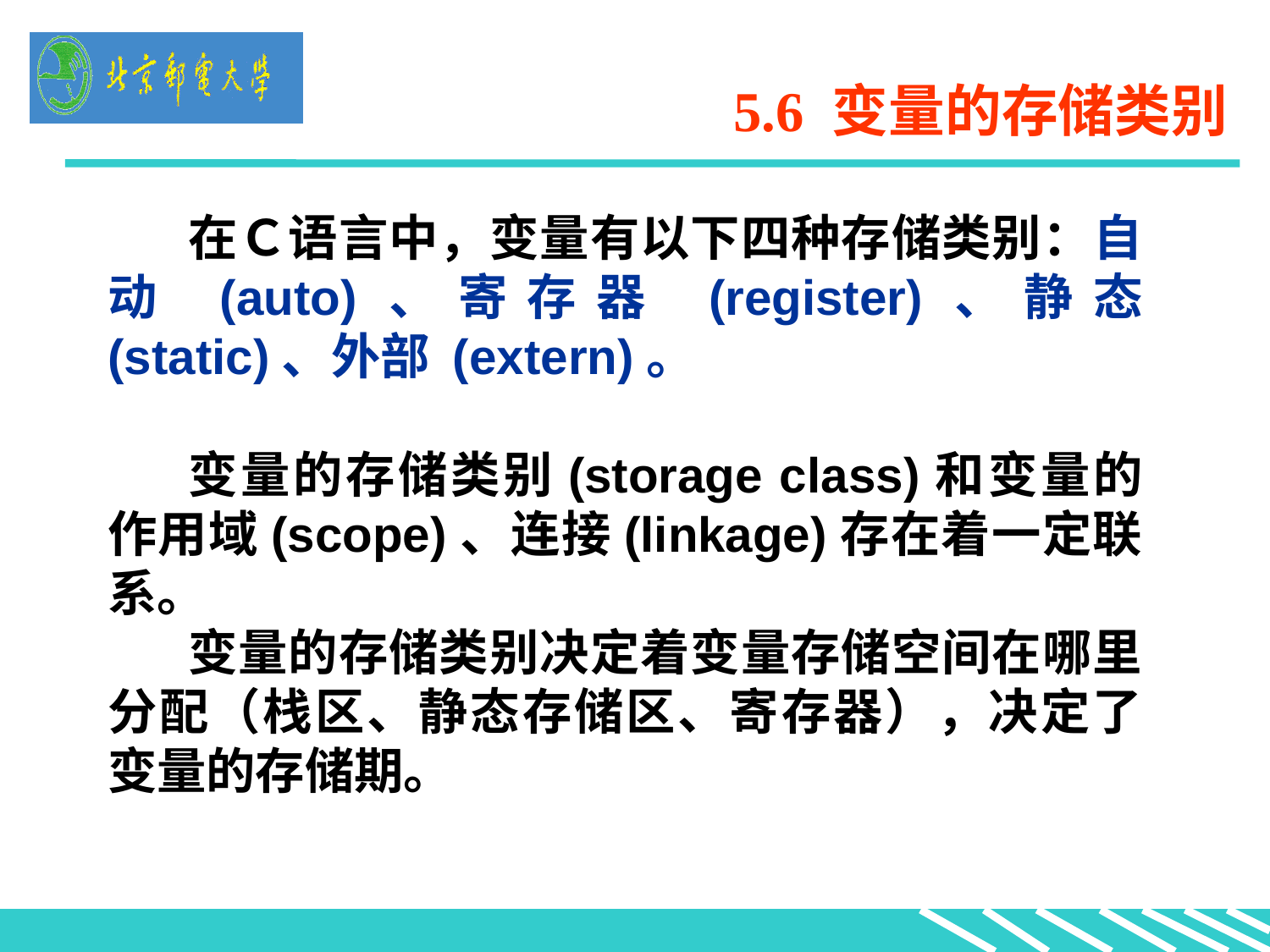

5.6 变量的存储类别
# 在Ｃ语言中，变量有以下四种存储类别：自动 (auto)、寄存器 (register)、静态 (static)、外部 (extern)。

变量的存储类别(storage class)和变量的作用域(scope)、连接(linkage)存在着一定联系。
变量的存储类别决定着变量存储空间在哪里分配（栈区、静态存储区、寄存器），决定了变量的存储期。